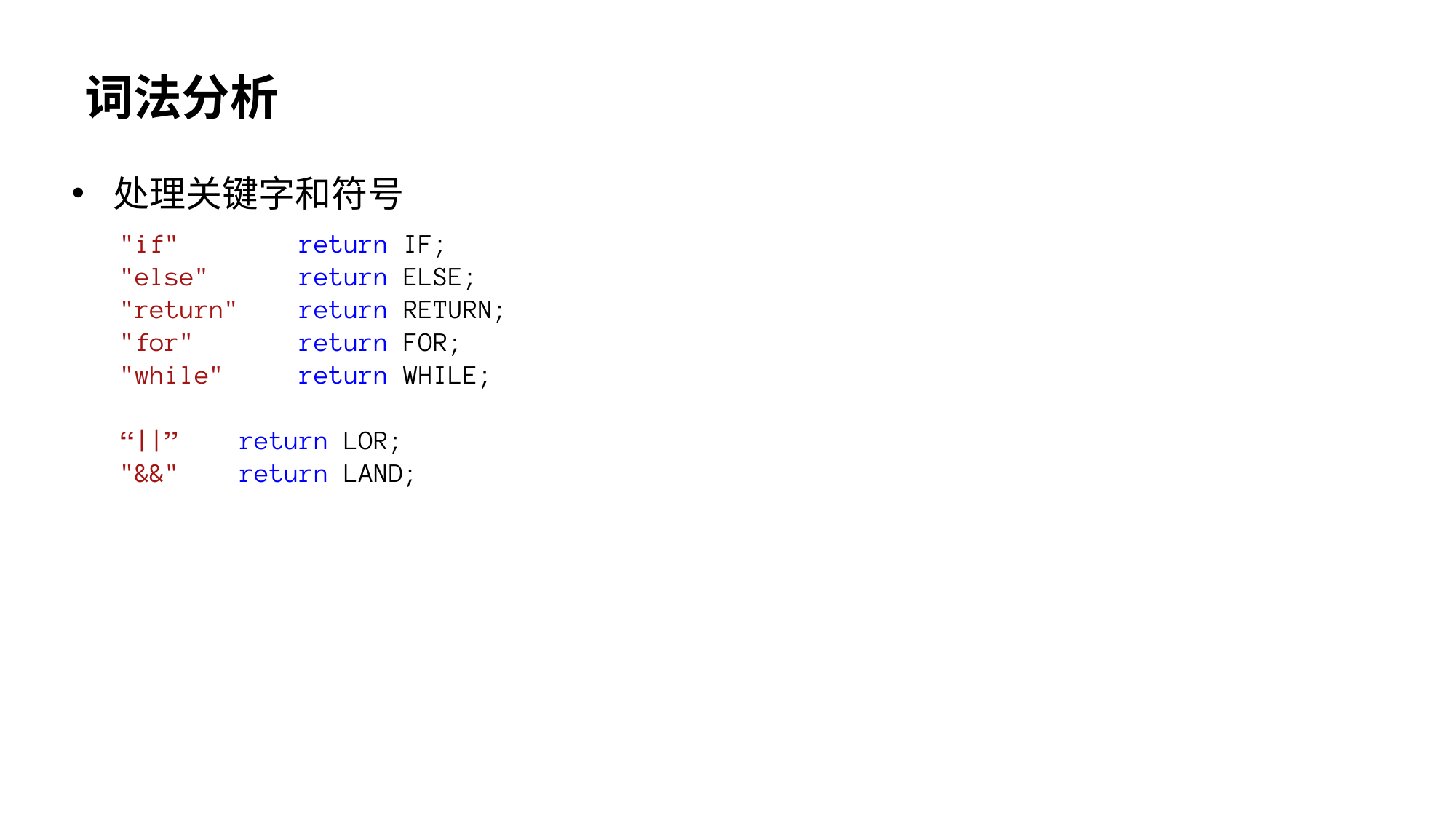

词法分析
处理关键字和符号
"if"        return IF;
"else"      return ELSE;
"return"    return RETURN;
"for"       return FOR;
"while"     return WHILE;

“||”    return LOR;
"&&"    return LAND;